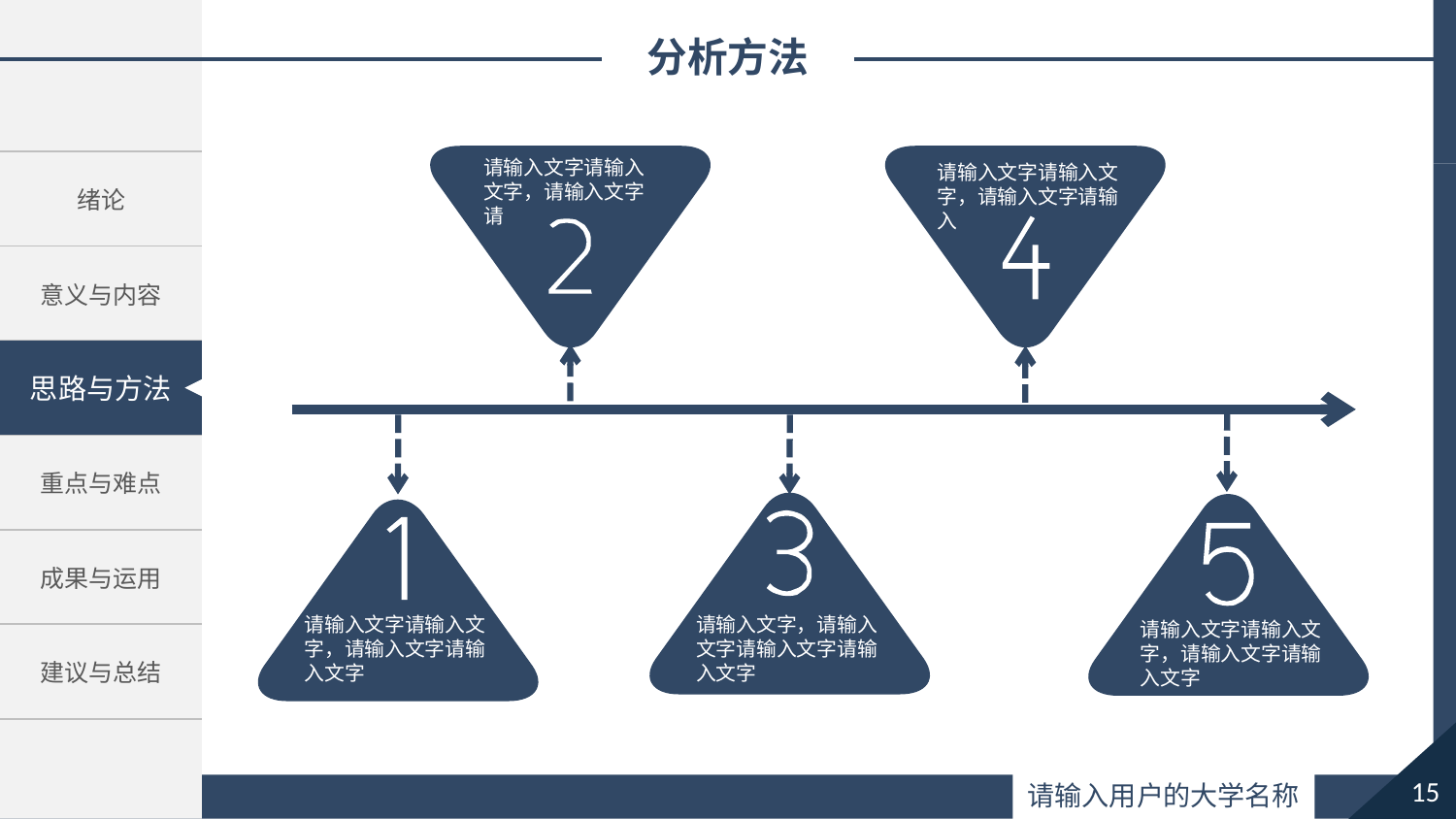

分析方法

请输入文字请输入文字，请输入文字请

请输入文字请输入文字，请输入文字请输入

请输入文字，请输入文字请输入文字请输入文字

请输入文字请输入文字，请输入文字请输入文字

请输入文字请输入文字，请输入文字请输入文字